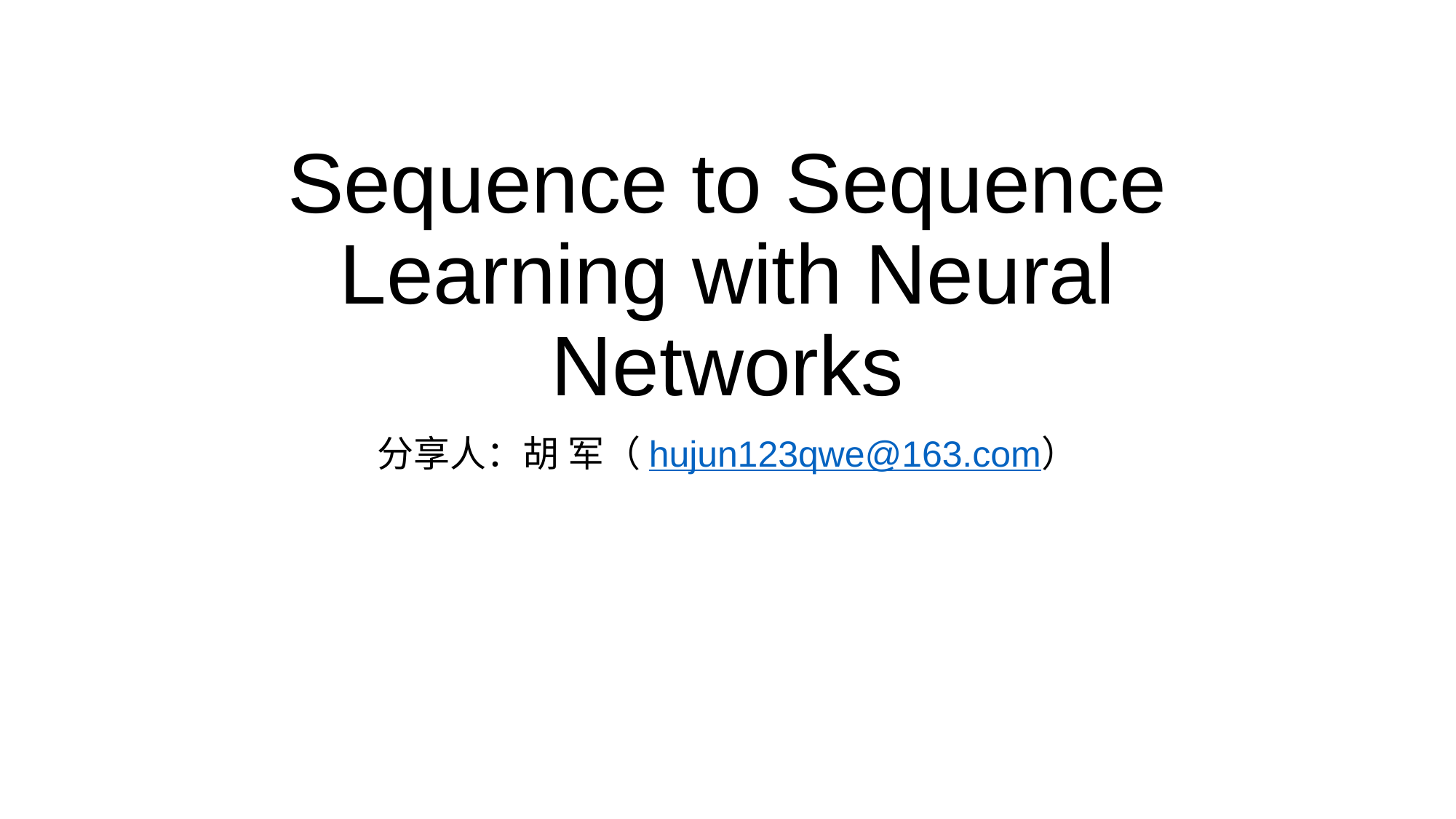

# Sequence to Sequence Learning with Neural Networks
分享人：胡 军（hujun123qwe@163.com）